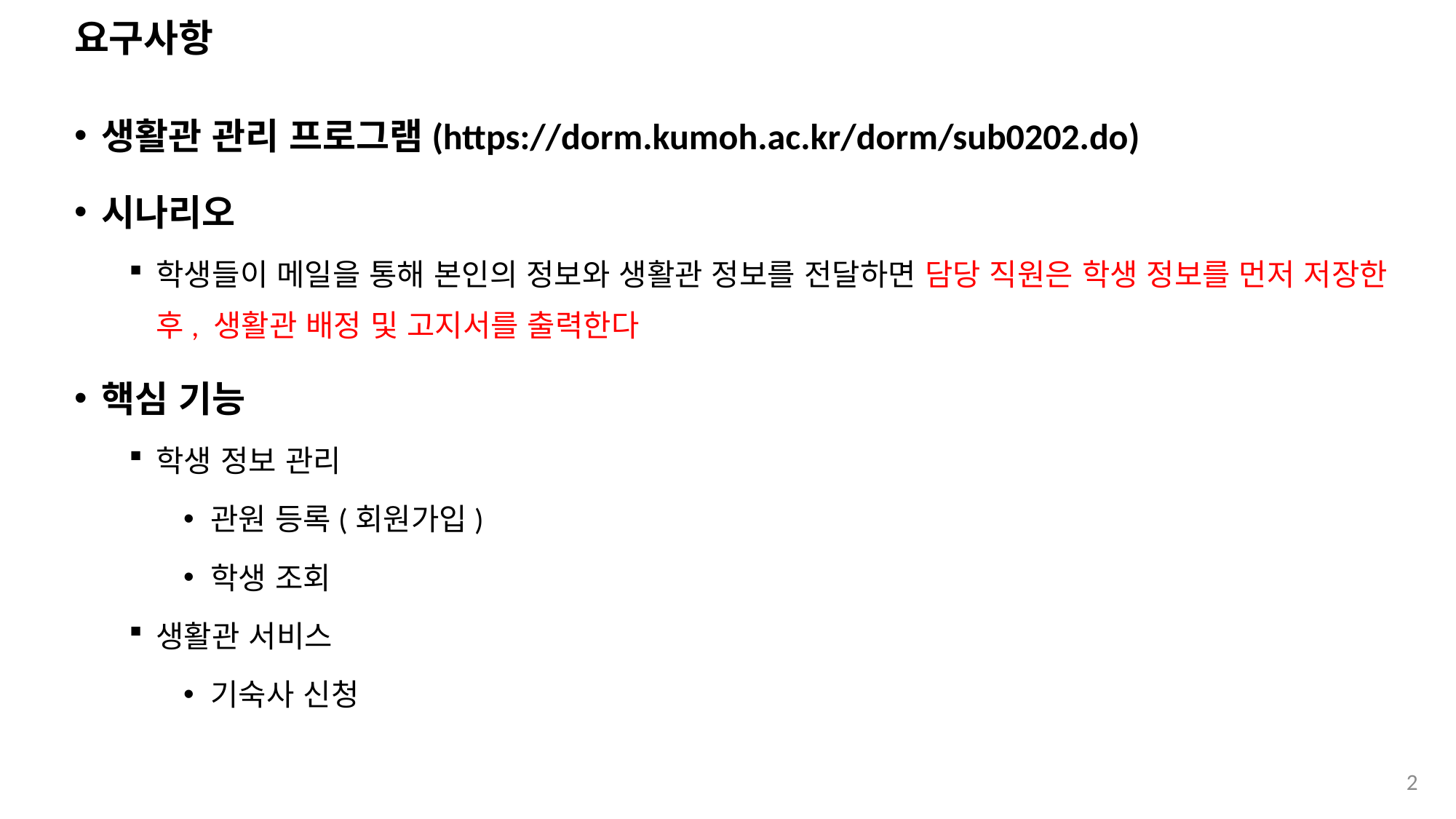

# 요구사항
생활관 관리 프로그램(https://dorm.kumoh.ac.kr/dorm/sub0202.do)
시나리오
학생들이 메일을 통해 본인의 정보와 생활관 정보를 전달하면 담당 직원은 학생 정보를 먼저 저장한 후, 생활관 배정 및 고지서를 출력한다
핵심 기능
학생 정보 관리
관원 등록(회원가입)
학생 조회
생활관 서비스
기숙사 신청

2